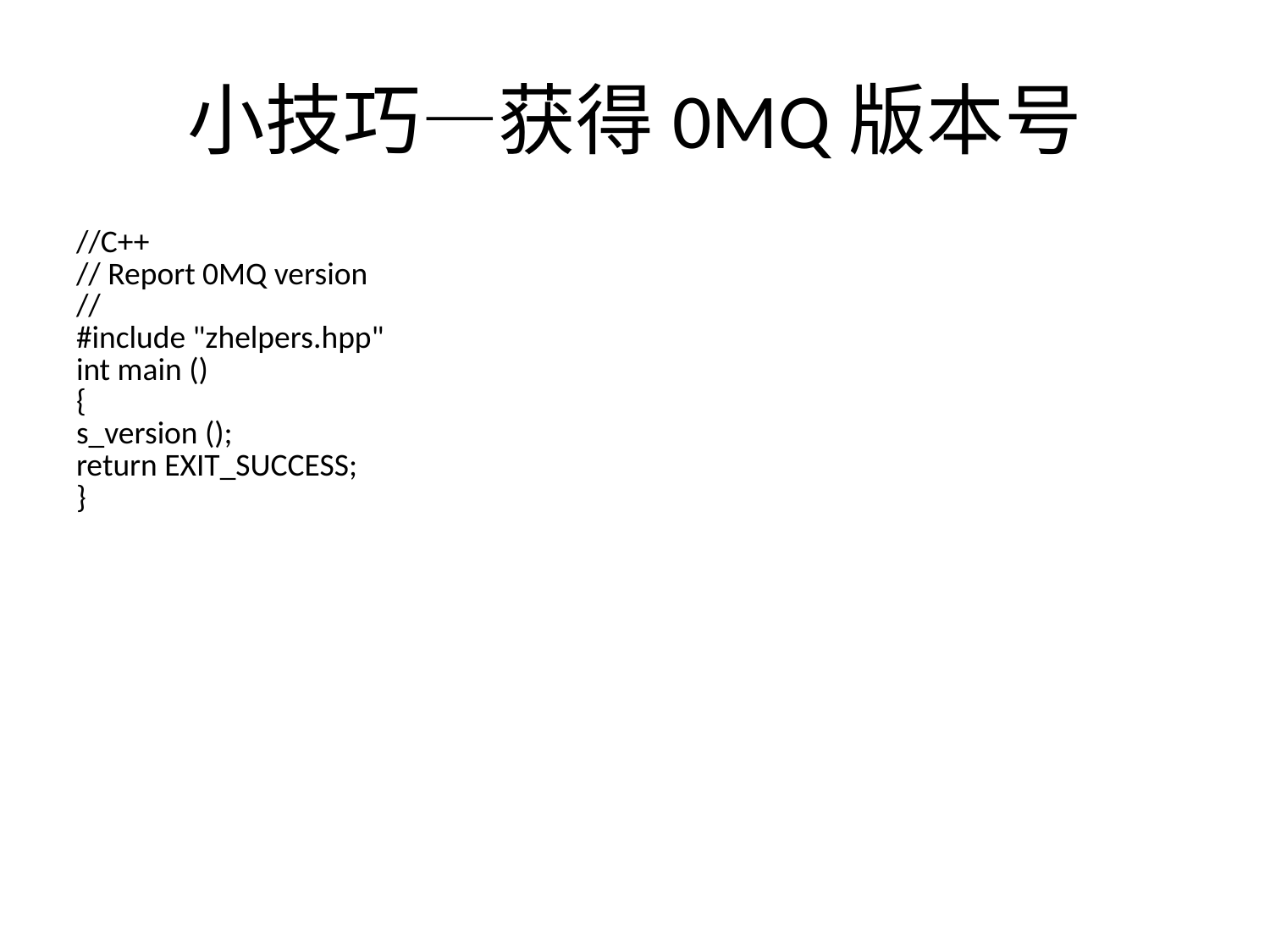

# 小技巧—获得0MQ版本号
| //C++ // Report 0MQ version // #include "zhelpers.hpp" int main () { s\_version (); return EXIT\_SUCCESS; } |
| --- |